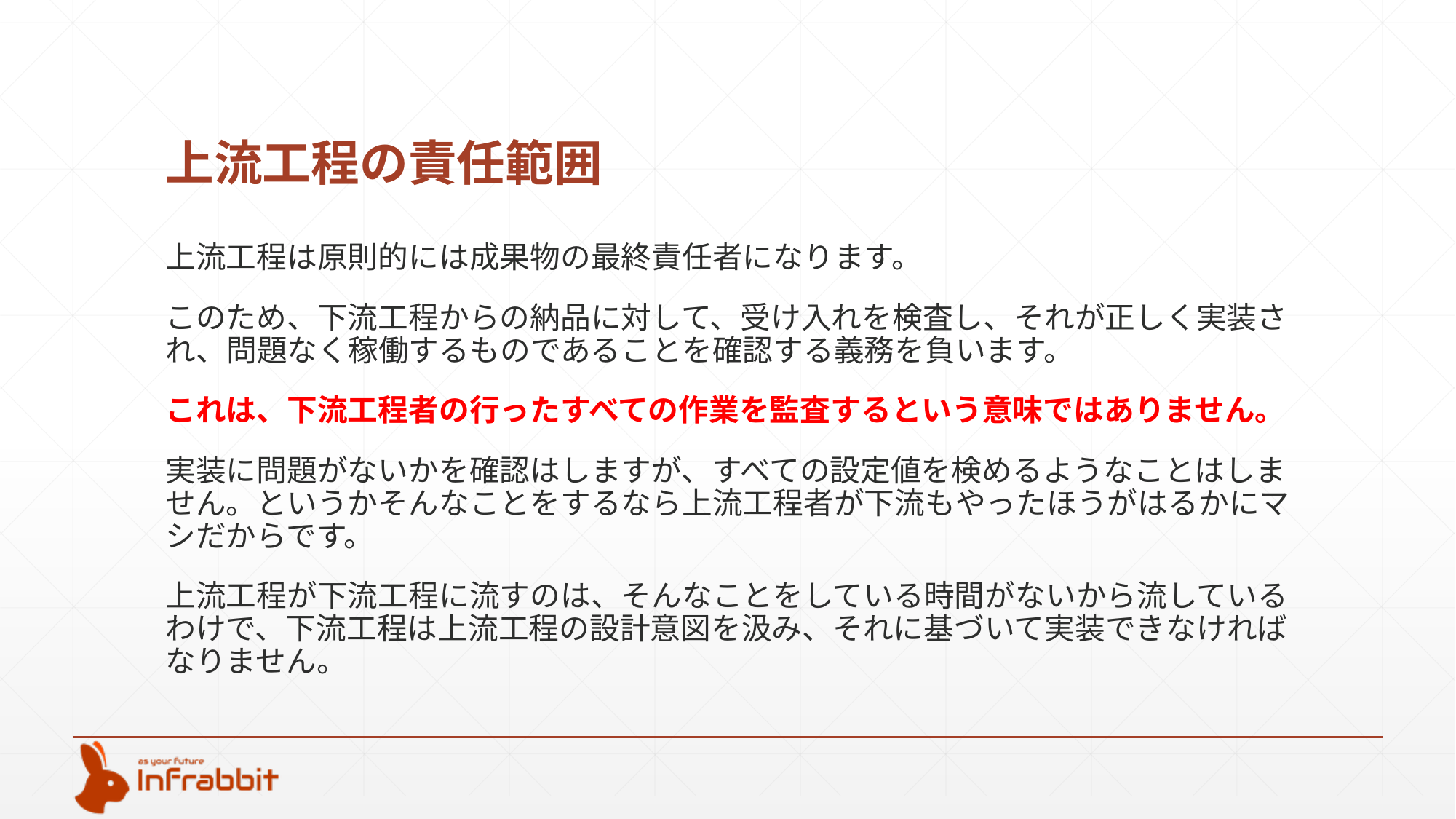

# 上流工程の責任範囲
上流工程は原則的には成果物の最終責任者になります。
このため、下流工程からの納品に対して、受け入れを検査し、それが正しく実装され、問題なく稼働するものであることを確認する義務を負います。
これは、下流工程者の行ったすべての作業を監査するという意味ではありません。
実装に問題がないかを確認はしますが、すべての設定値を検めるようなことはしません。というかそんなことをするなら上流工程者が下流もやったほうがはるかにマシだからです。
上流工程が下流工程に流すのは、そんなことをしている時間がないから流しているわけで、下流工程は上流工程の設計意図を汲み、それに基づいて実装できなければなりません。